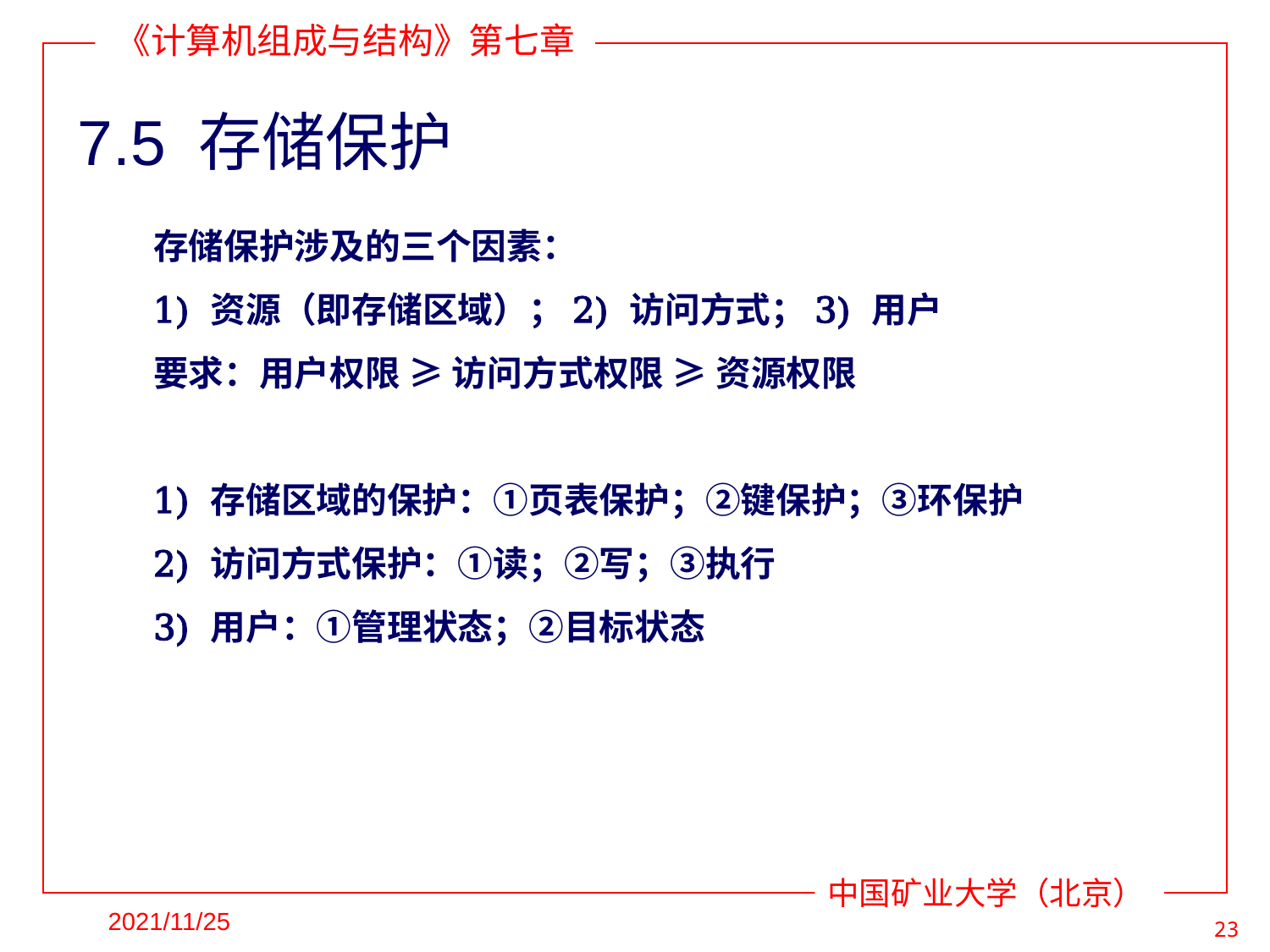

# 7.5 存储保护
存储保护涉及的三个因素：
1) 资源（即存储区域）；2) 访问方式；3) 用户
要求：用户权限 ≥ 访问方式权限 ≥ 资源权限

1) 存储区域的保护：①页表保护；②键保护；③环保护
2) 访问方式保护：①读；②写；③执行
3) 用户：①管理状态；②目标状态

2021/11/25